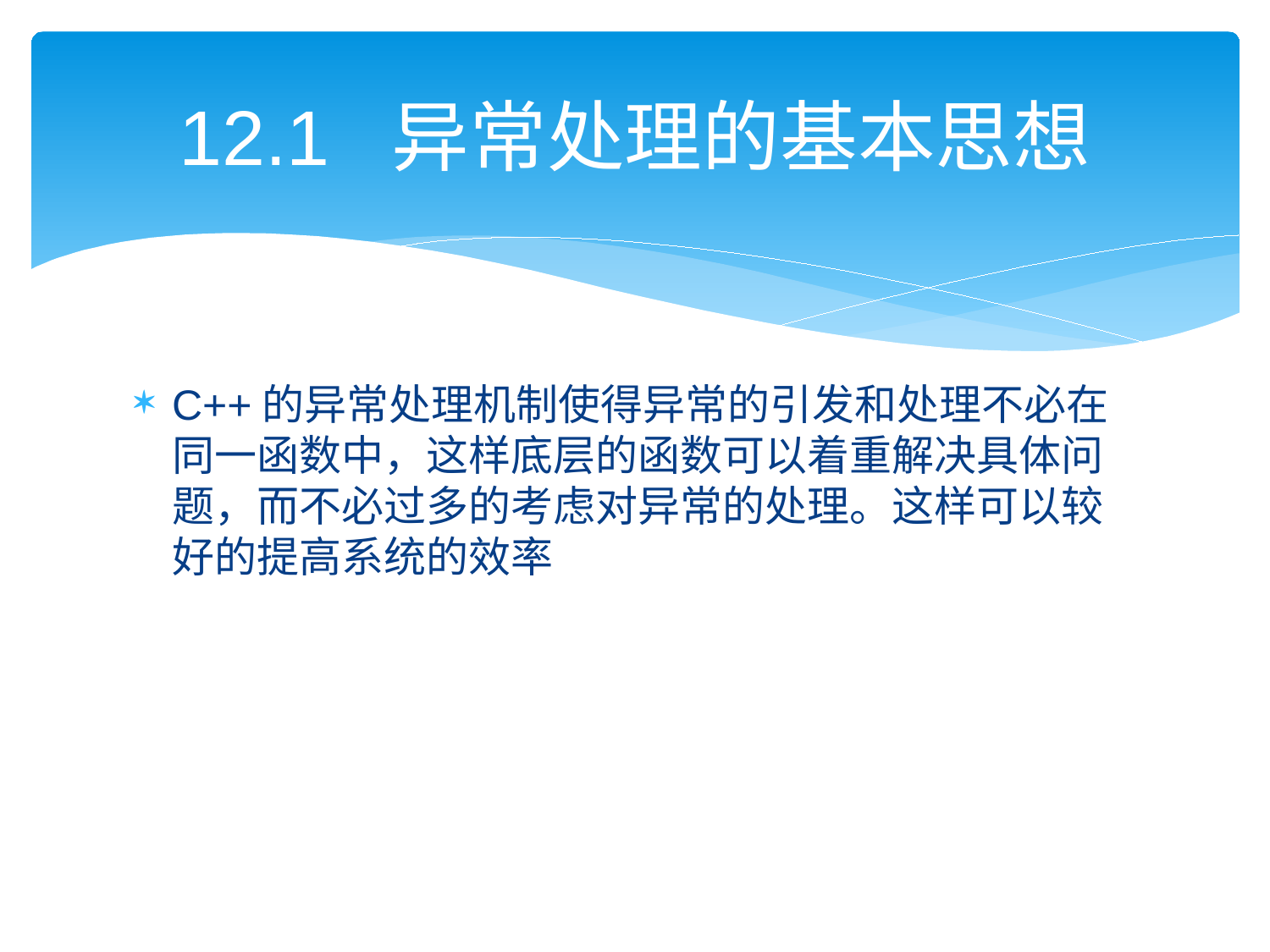

# 12.1  异常处理的基本思想
C++的异常处理机制使得异常的引发和处理不必在同一函数中，这样底层的函数可以着重解决具体问题，而不必过多的考虑对异常的处理。这样可以较好的提高系统的效率